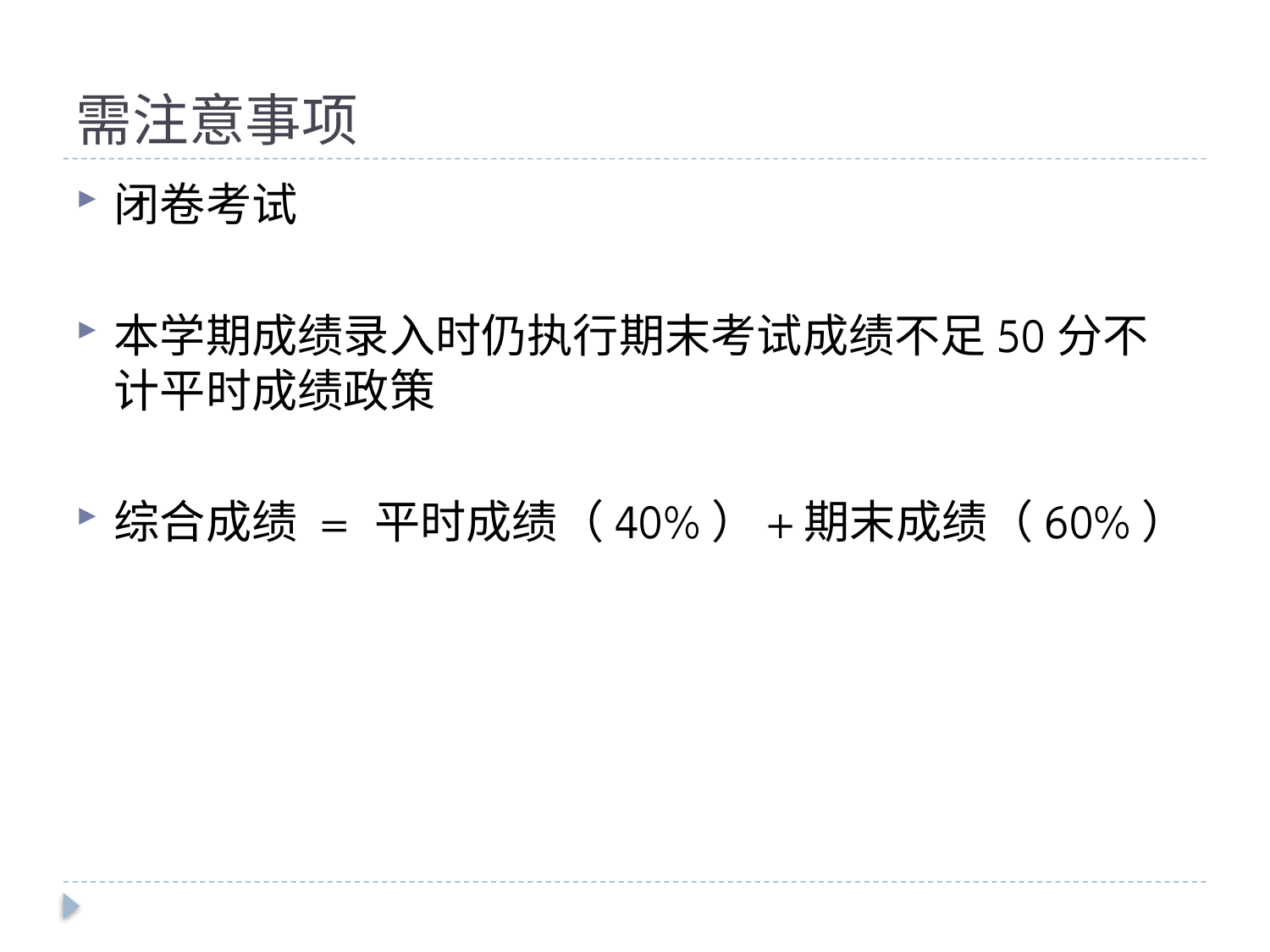

# 需注意事项
闭卷考试

本学期成绩录入时仍执行期末考试成绩不足50分不计平时成绩政策

综合成绩 = 平时成绩（40%）+期末成绩（60%）